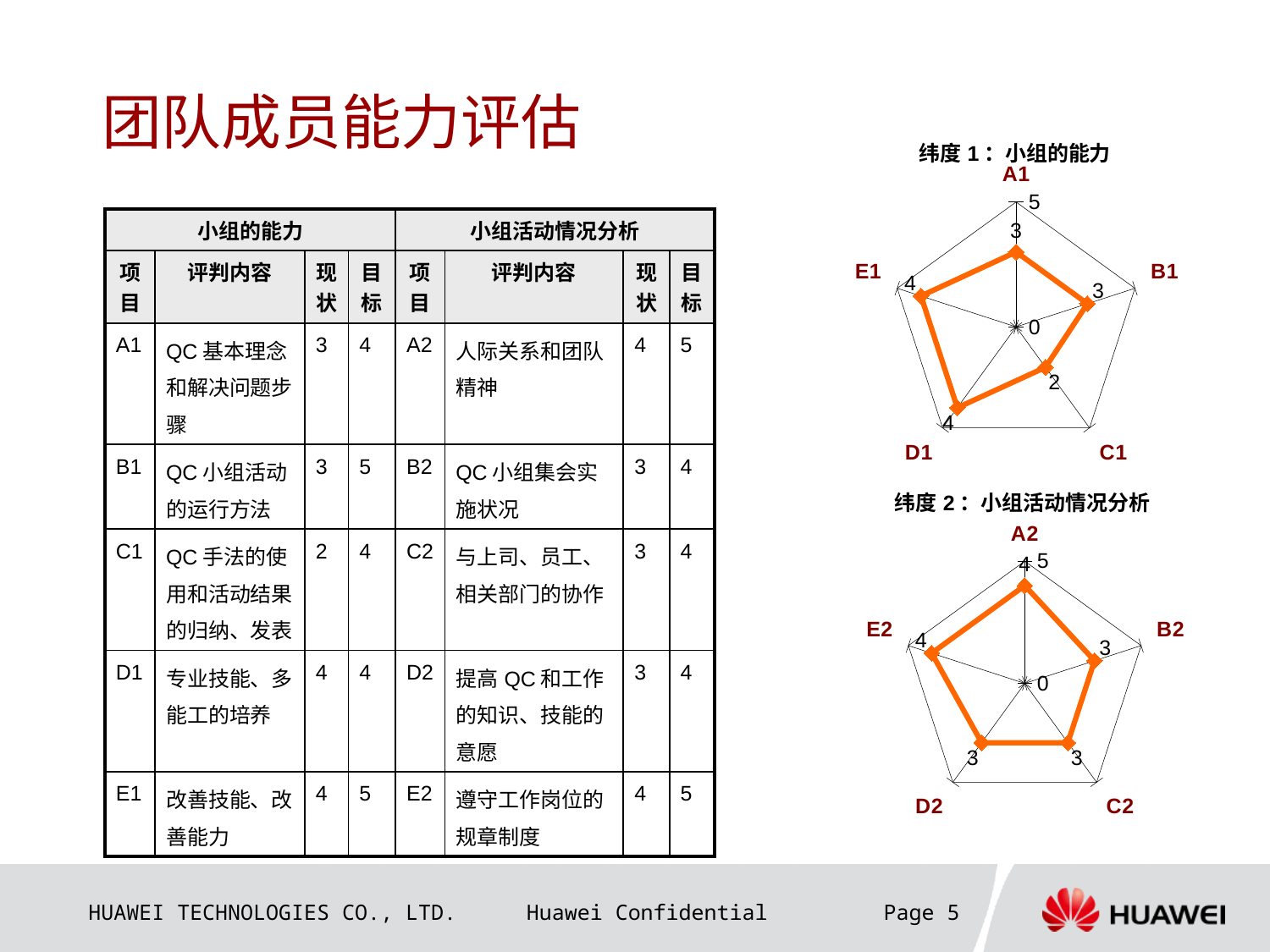

# 团队成员能力评估

### Chart: 纬度1：小组的能力

| Category |  |
|---|---|
| A1 | 3.0 |
| B1 | 3.0 |
| C1 | 2.0 |
| D1 | 4.0 |
| E1 | 4.0 |
| 小组的能力 |  |  |  | 小组活动情况分析 |  |  |  |
| --- | --- | --- | --- | --- | --- | --- | --- |
| 项目 | 评判内容 | 现状 | 目标 | 项目 | 评判内容 | 现状 | 目标 |
| A1 | QC基本理念和解决问题步骤 | 3 | 4 | A2 | 人际关系和团队精神 | 4 | 5 |
| B1 | QC小组活动的运行方法 | 3 | 5 | B2 | QC小组集会实施状况 | 3 | 4 |
| C1 | QC手法的使用和活动结果的归纳、发表 | 2 | 4 | C2 | 与上司、员工、相关部门的协作 | 3 | 4 |
| D1 | 专业技能、多能工的培养 | 4 | 4 | D2 | 提高QC和工作的知识、技能的意愿 | 3 | 4 |
| E1 | 改善技能、改善能力 | 4 | 5 | E2 | 遵守工作岗位的规章制度 | 4 | 5 |

### Chart: 纬度2：小组活动情况分析

| Category |  |
|---|---|
| A2 | 4.0 |
| B2 | 3.0 |
| C2 | 3.0 |
| D2 | 3.0 |
| E2 | 4.0 |
Page 5